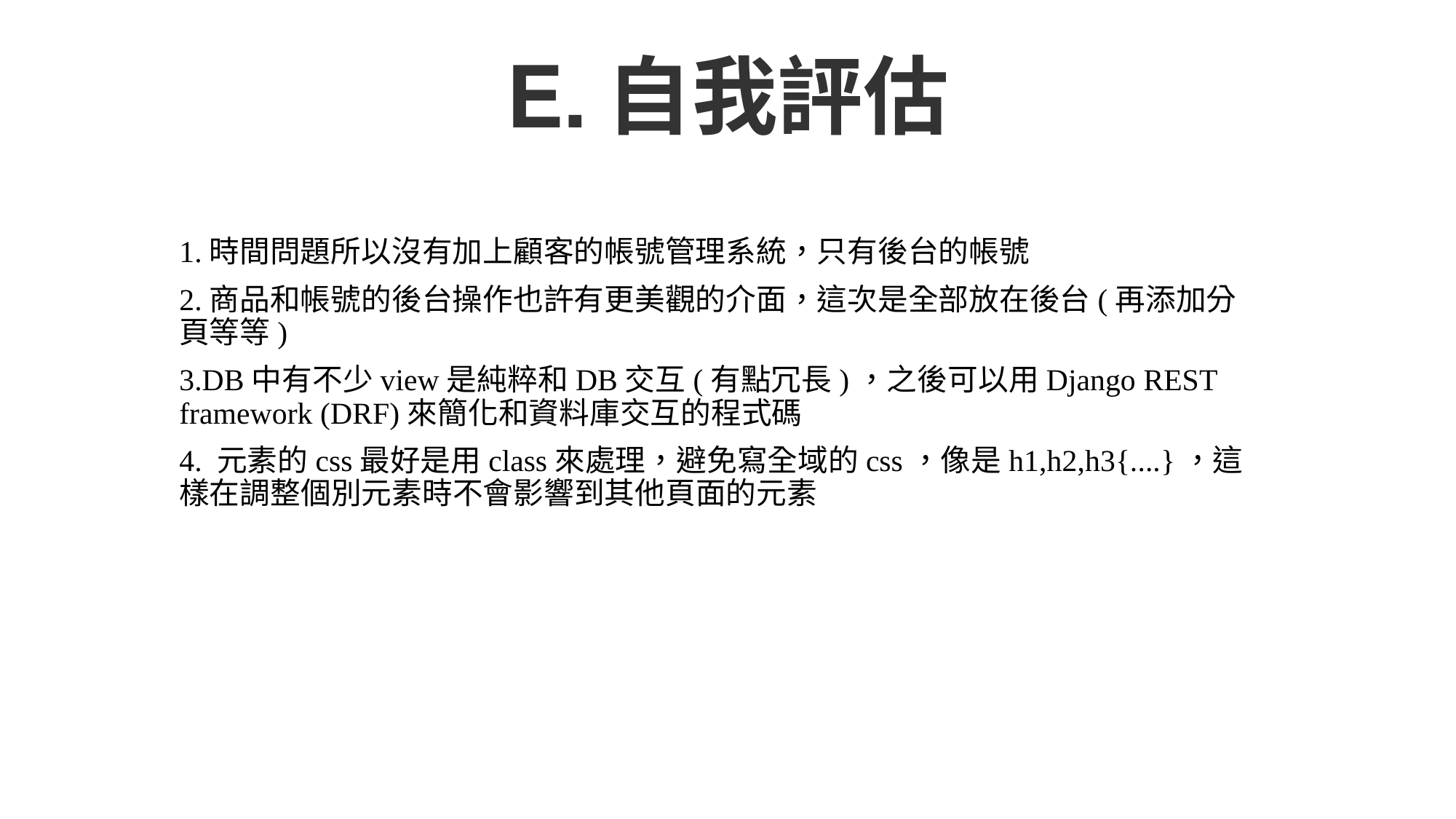

# E.自我評估
1.時間問題所以沒有加上顧客的帳號管理系統，只有後台的帳號
2.商品和帳號的後台操作也許有更美觀的介面，這次是全部放在後台(再添加分頁等等)
3.DB中有不少view是純粹和DB交互(有點冗長)，之後可以用Django REST framework (DRF)來簡化和資料庫交互的程式碼
4. 元素的css最好是用class來處理，避免寫全域的css，像是h1,h2,h3{....}，這樣在調整個別元素時不會影響到其他頁面的元素